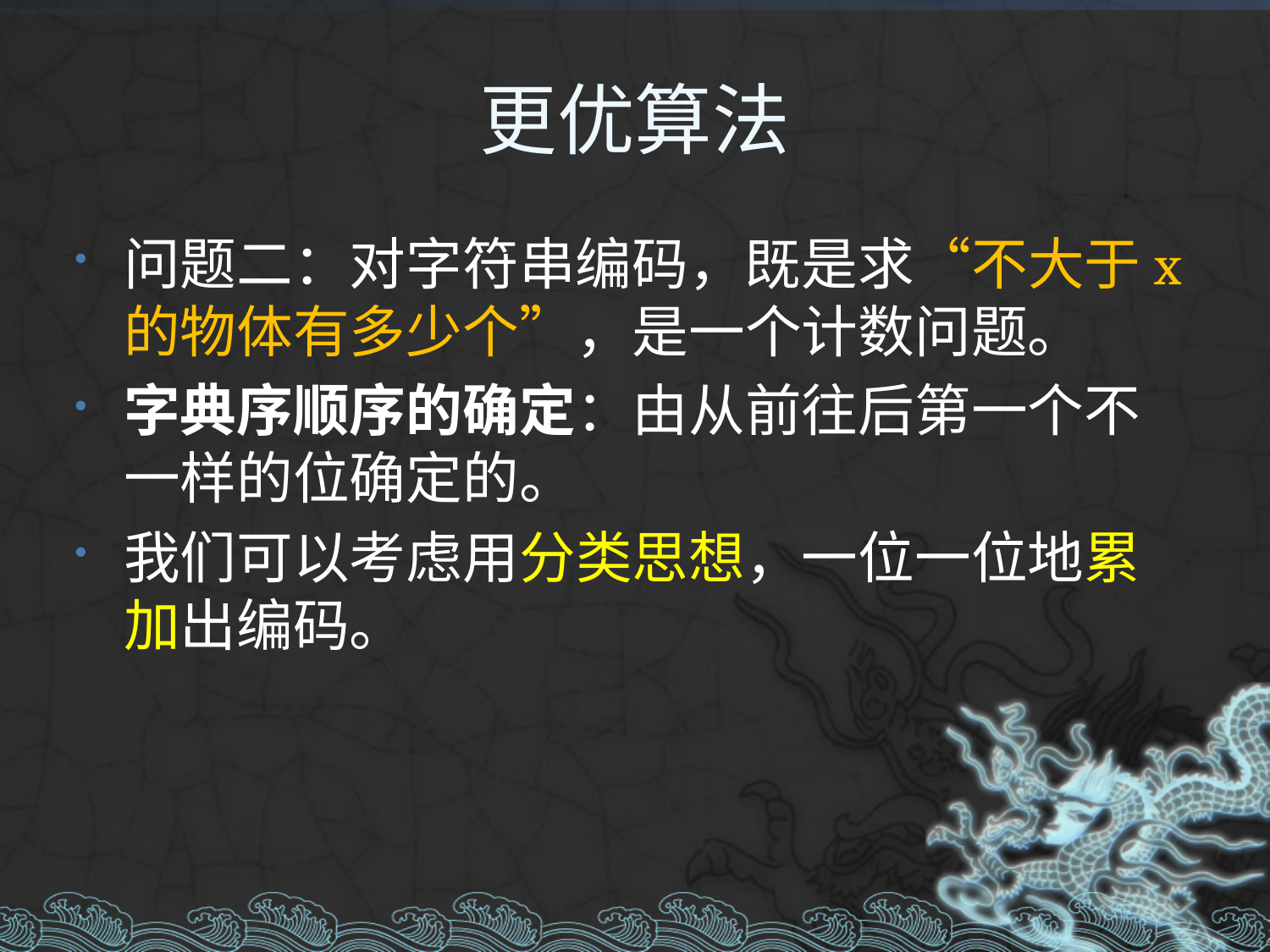

# 更优算法
问题二：对字符串编码，既是求“不大于x的物体有多少个”，是一个计数问题。
字典序顺序的确定：由从前往后第一个不一样的位确定的。
我们可以考虑用分类思想，一位一位地累加出编码。